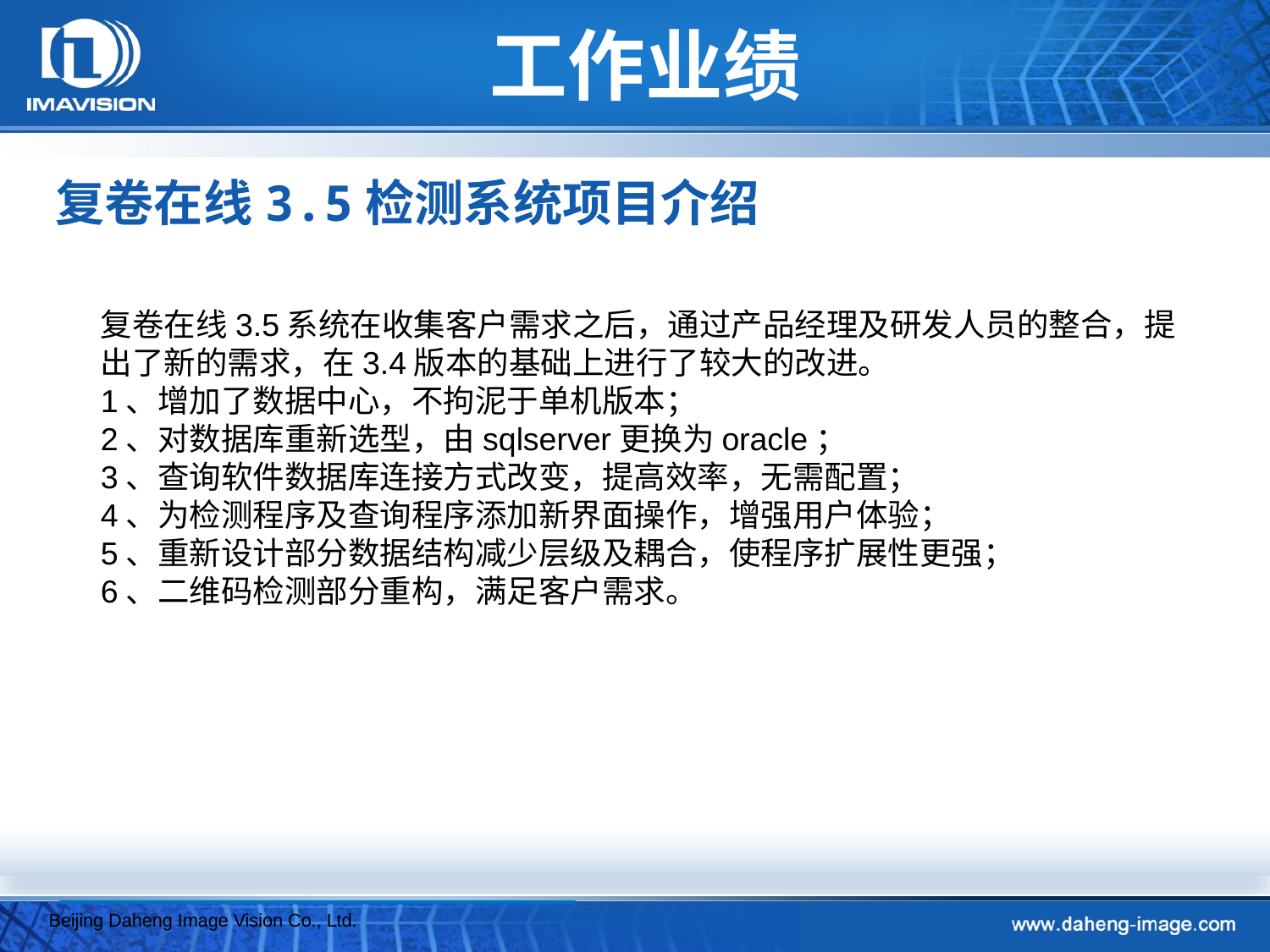

工作业绩

复卷在线3.5检测系统项目介绍

复卷在线3.5系统在收集客户需求之后，通过产品经理及研发人员的整合，提出了新的需求，在3.4版本的基础上进行了较大的改进。
1、增加了数据中心，不拘泥于单机版本；
2、对数据库重新选型，由sqlserver更换为oracle；
3、查询软件数据库连接方式改变，提高效率，无需配置；
4、为检测程序及查询程序添加新界面操作，增强用户体验；
5、重新设计部分数据结构减少层级及耦合，使程序扩展性更强；
6、二维码检测部分重构，满足客户需求。
Beijing Daheng Image Vision Co., Ltd.